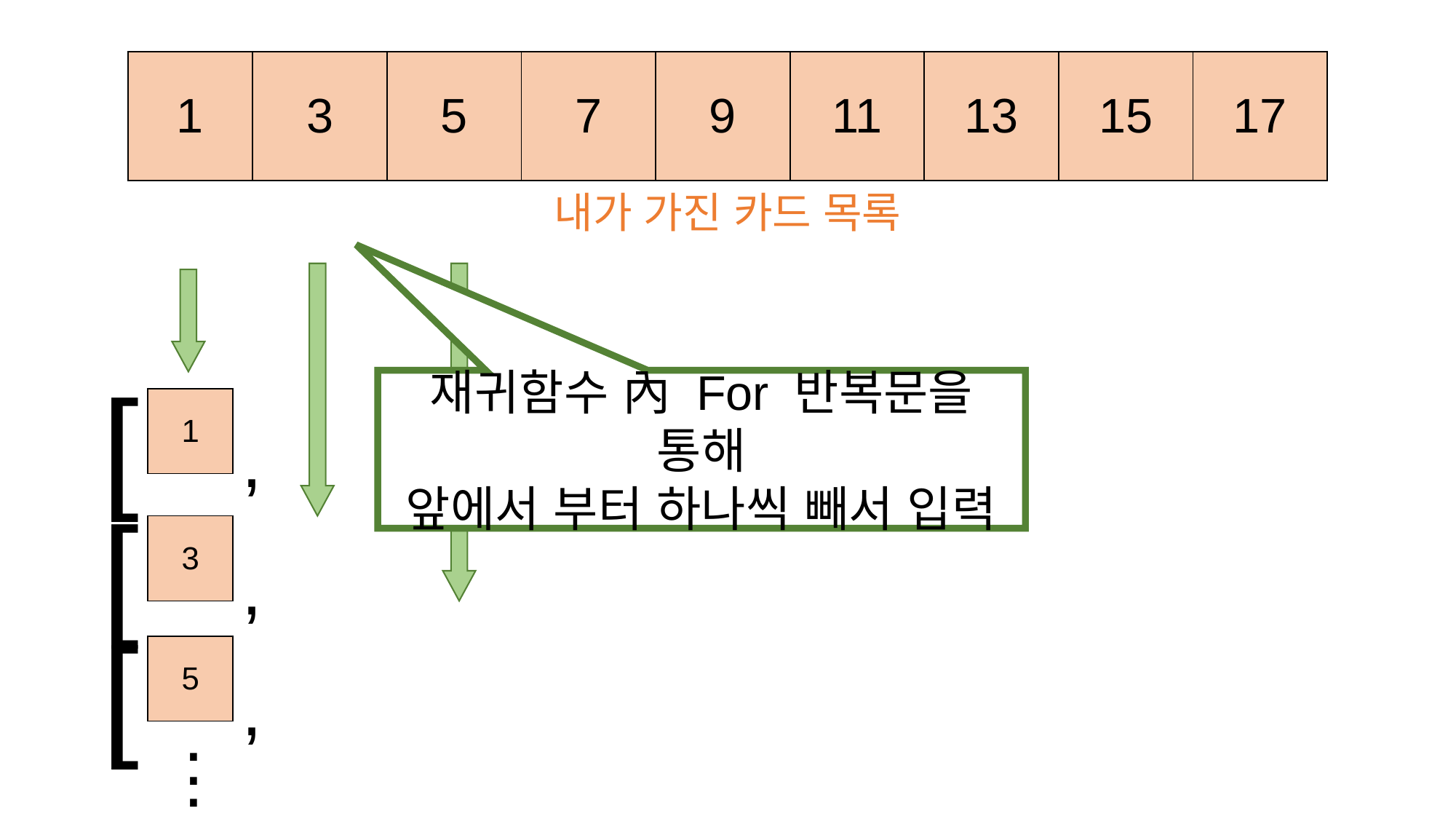

| 1 | 3 | 5 | 7 | 9 | 11 | 13 | 15 | 17 |
| --- | --- | --- | --- | --- | --- | --- | --- | --- |
내가 가진 카드 목록

[
재귀함수 內 For 반복문을 통해
앞에서 부터 하나씩 빼서 입력

| 1 |
| --- |
,

[
| 3 |
| --- |
,
[
| 5 |
| --- |
,
.
.
.